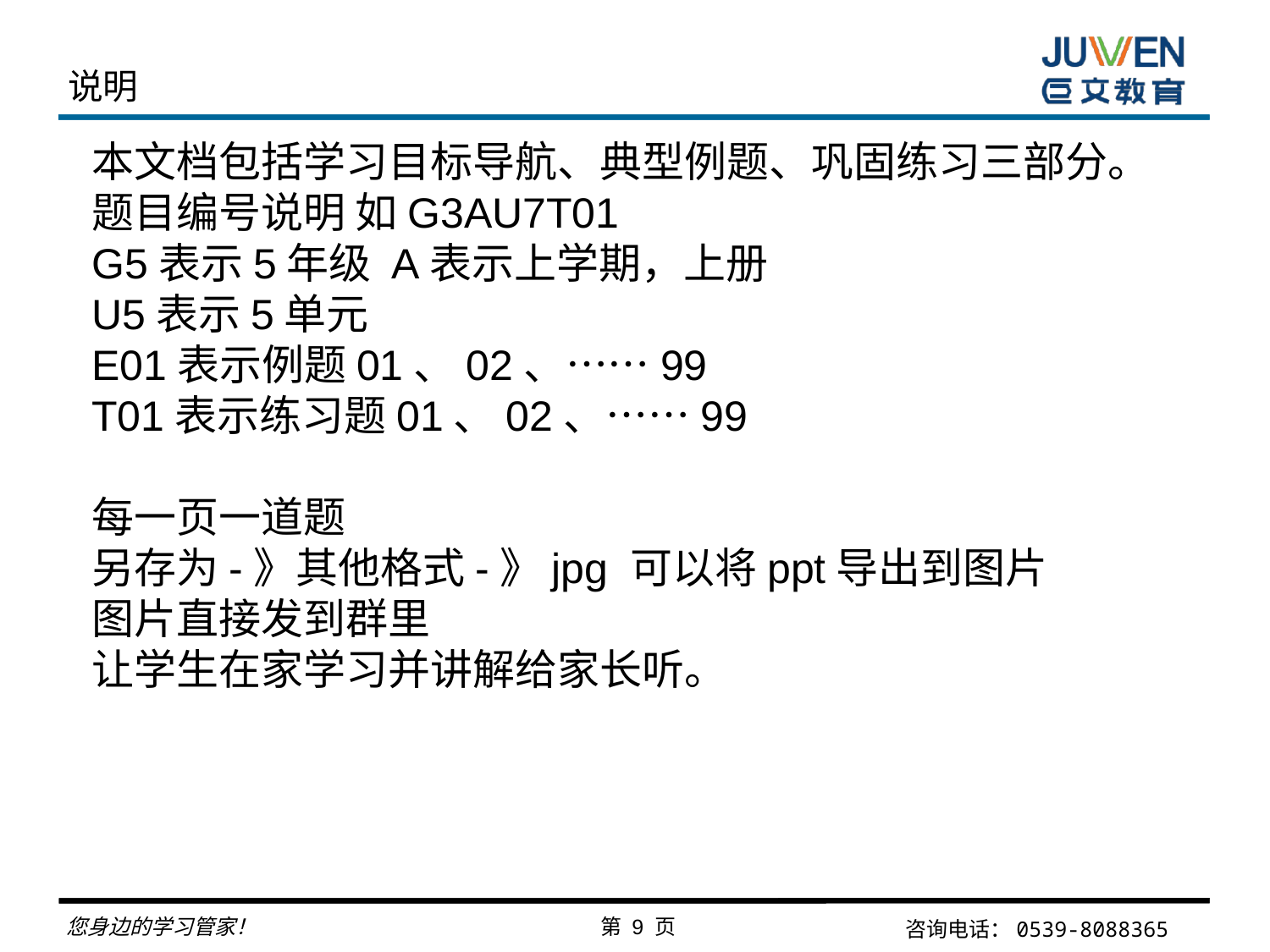

说明
本文档包括学习目标导航、典型例题、巩固练习三部分。
题目编号说明 如G3AU7T01
G5表示5年级 A表示上学期，上册
U5表示5单元
E01表示例题01、02、……99
T01表示练习题01、02、……99

每一页一道题
另存为-》其他格式-》jpg 可以将ppt导出到图片
图片直接发到群里
让学生在家学习并讲解给家长听。